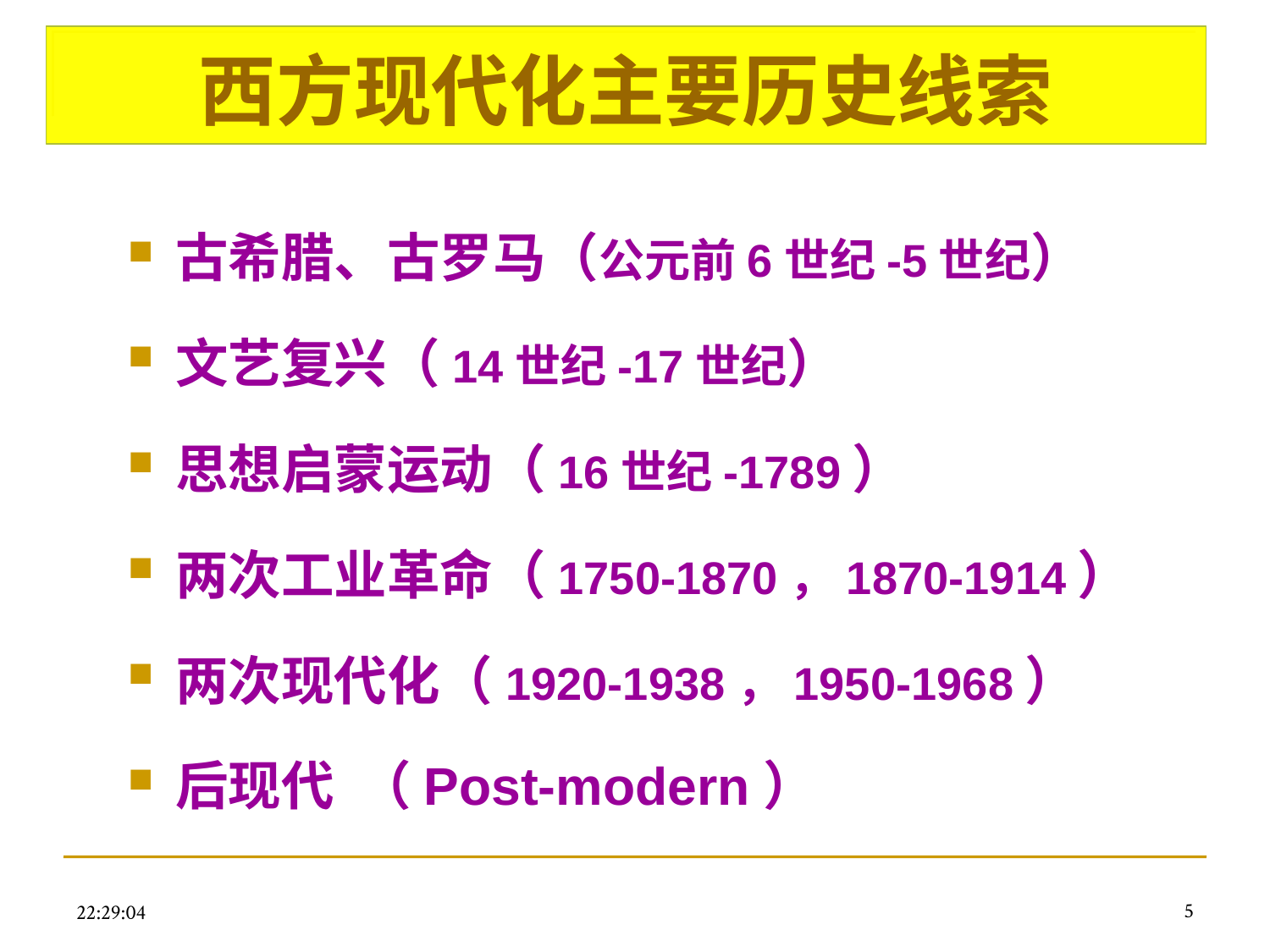

# 西方现代化主要历史线索
古希腊、古罗马（公元前6世纪-5世纪）
文艺复兴（14世纪-17世纪）
思想启蒙运动（16世纪-1789）
两次工业革命（1750-1870，1870-1914）
两次现代化（1920-1938，1950-1968）
后现代  （Post-modern）
22:29:04
5